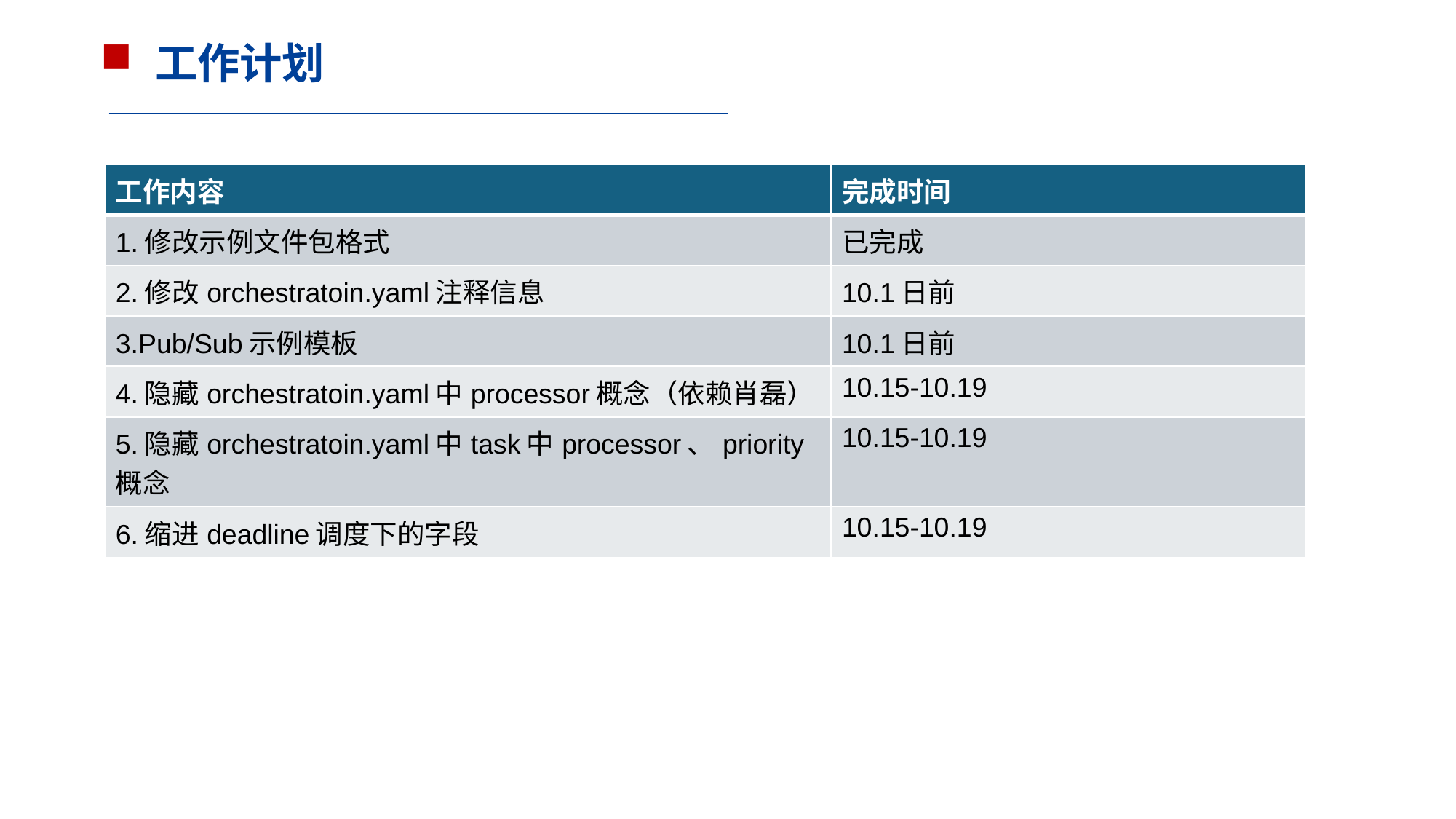

工作计划
| 工作内容 | 完成时间 |
| --- | --- |
| 1.修改示例文件包格式 | 已完成 |
| 2.修改orchestratoin.yaml注释信息 | 10.1日前 |
| 3.Pub/Sub示例模板 | 10.1日前 |
| 4.隐藏orchestratoin.yaml中processor概念（依赖肖磊） | 10.15-10.19 |
| 5.隐藏orchestratoin.yaml中task中processor、priority概念 | 10.15-10.19 |
| 6.缩进deadline调度下的字段 | 10.15-10.19 |